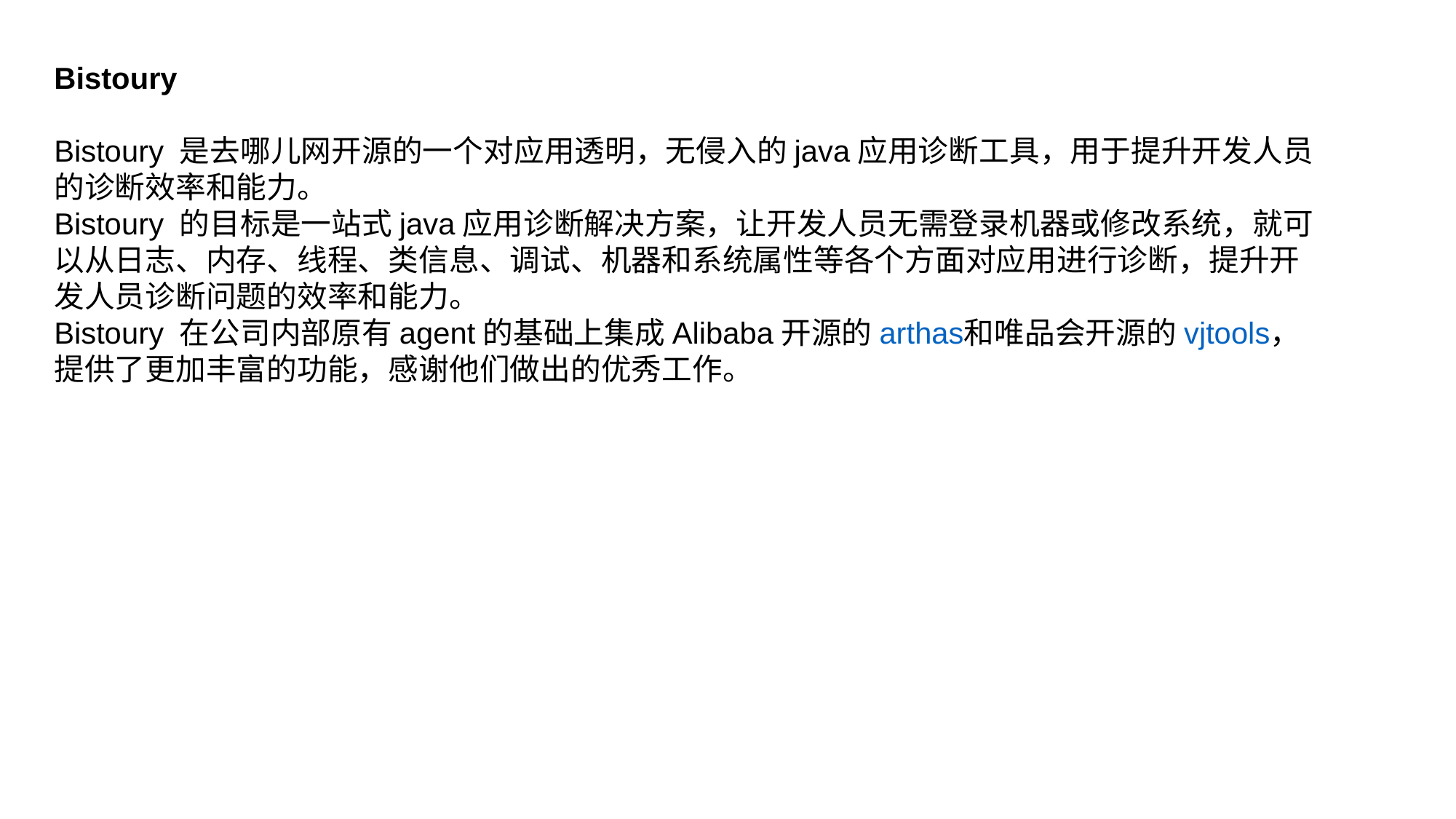

Bistoury

Bistoury 是去哪儿网开源的一个对应用透明，无侵入的java应用诊断工具，用于提升开发人员的诊断效率和能力。
Bistoury 的目标是一站式java应用诊断解决方案，让开发人员无需登录机器或修改系统，就可以从日志、内存、线程、类信息、调试、机器和系统属性等各个方面对应用进行诊断，提升开发人员诊断问题的效率和能力。
Bistoury 在公司内部原有agent的基础上集成Alibaba开源的arthas和唯品会开源的vjtools，提供了更加丰富的功能，感谢他们做出的优秀工作。